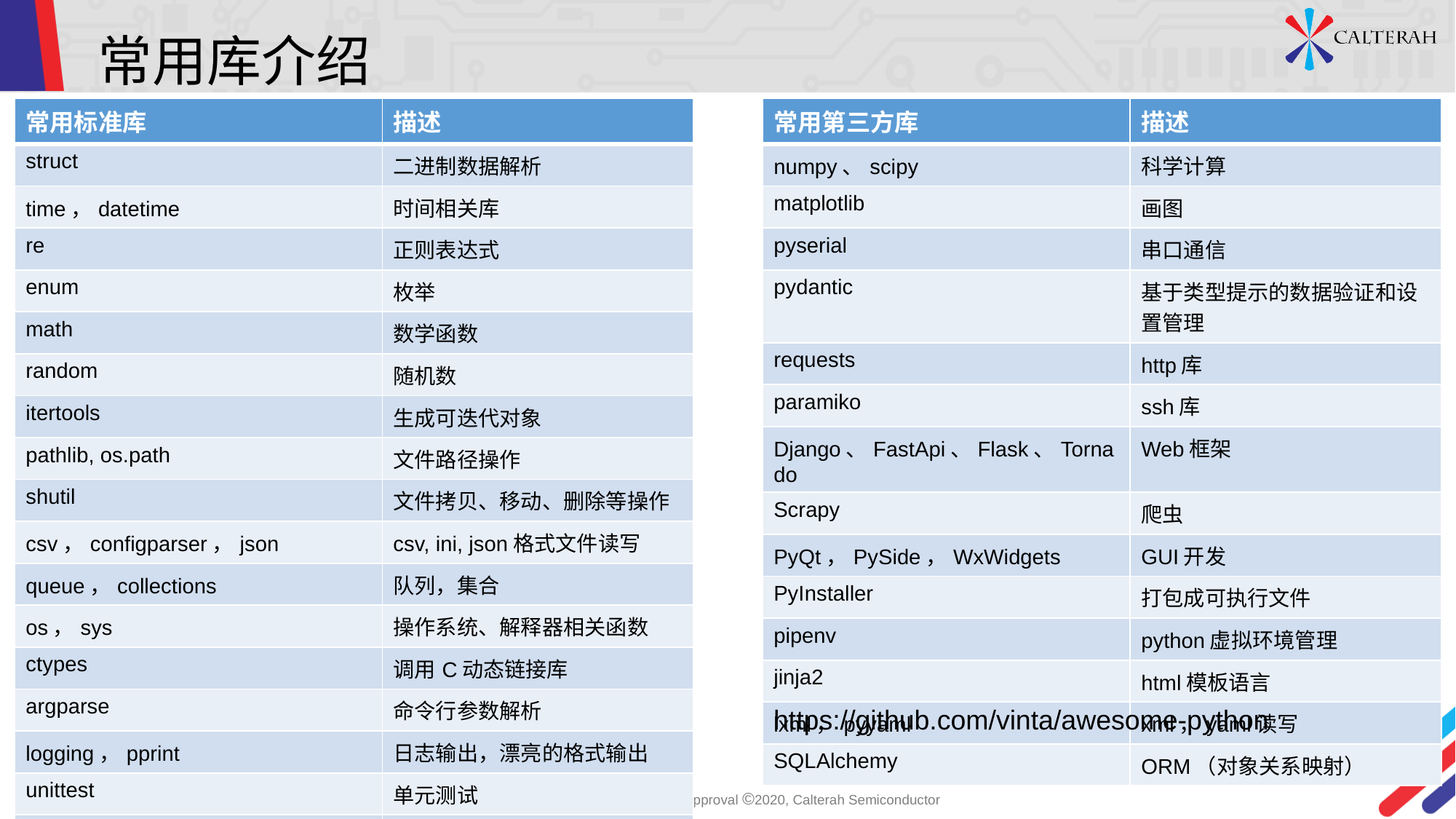

# 常用库介绍
| 常用标准库 | 描述 |
| --- | --- |
| struct | 二进制数据解析 |
| time，datetime | 时间相关库 |
| re | 正则表达式 |
| enum | 枚举 |
| math | 数学函数 |
| random | 随机数 |
| itertools | 生成可迭代对象 |
| pathlib, os.path | 文件路径操作 |
| shutil | 文件拷贝、移动、删除等操作 |
| csv，configparser，json | csv, ini, json格式文件读写 |
| queue，collections | 队列，集合 |
| os，sys | 操作系统、解释器相关函数 |
| ctypes | 调用C动态链接库 |
| argparse | 命令行参数解析 |
| logging，pprint | 日志输出，漂亮的格式输出 |
| unittest | 单元测试 |
| inspect | 检查对象，获取各类信息 |
| threading, multiprocessing, concurrent, subprocess, asyncio | 并发/异步 |
| 常用第三方库 | 描述 |
| --- | --- |
| numpy、scipy | 科学计算 |
| matplotlib | 画图 |
| pyserial | 串口通信 |
| pydantic | 基于类型提示的数据验证和设置管理 |
| requests | http库 |
| paramiko | ssh库 |
| Django、FastApi、Flask、Tornado | Web框架 |
| Scrapy | 爬虫 |
| PyQt，PySide，WxWidgets | GUI开发 |
| PyInstaller | 打包成可执行文件 |
| pipenv | python虚拟环境管理 |
| jinja2 | html模板语言 |
| lxml，pyyaml | xml，yaml读写 |
| SQLAlchemy | ORM（对象关系映射） |
https://github.com/vinta/awesome-python